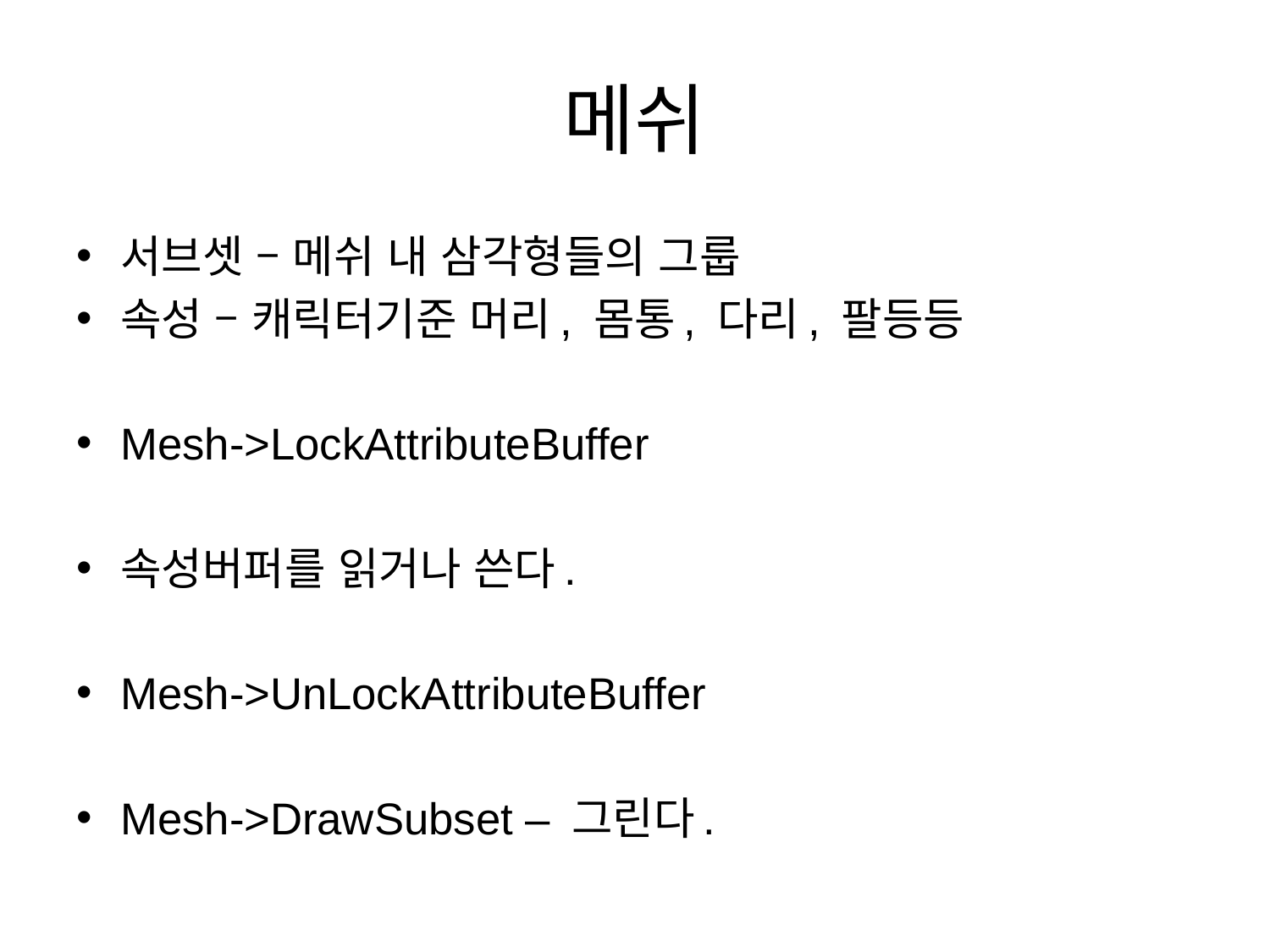

# 메쉬
서브셋 – 메쉬 내 삼각형들의 그룹
속성 – 캐릭터기준 머리, 몸통, 다리, 팔등등

Mesh->LockAttributeBuffer

속성버퍼를 읽거나 쓴다.

Mesh->UnLockAttributeBuffer

Mesh->DrawSubset – 그린다.